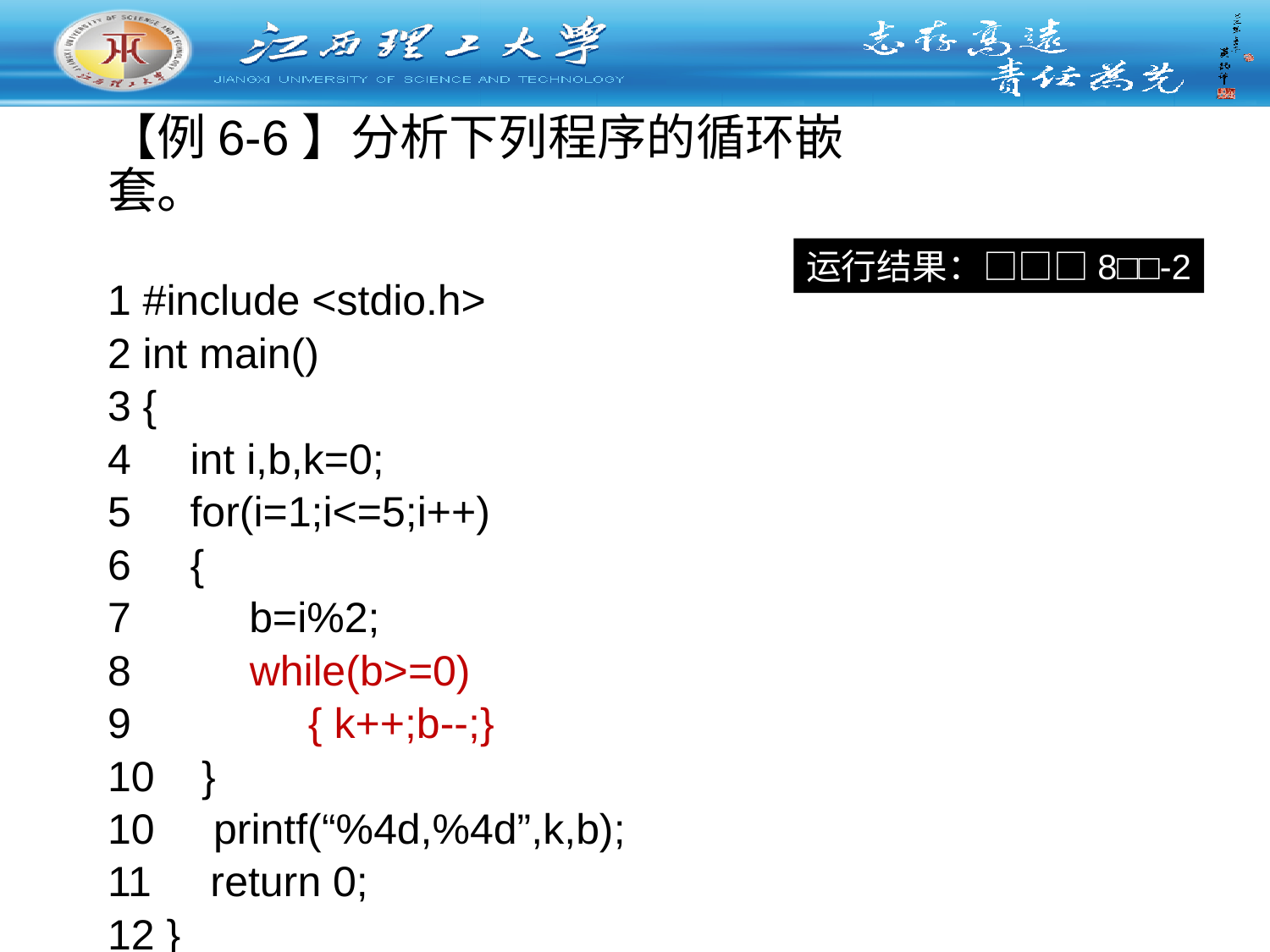

【例6-6】分析下列程序的循环嵌套。

1 #include <stdio.h>
2 int main()
3 {
4     int i,b,k=0;
5     for(i=1;i<=5;i++)
6     {
7          b=i%2;
8          while(b>=0)
9               { k++;b--;}
10    }
10     printf(“%4d,%4d”,k,b);
11     return 0;
12 }
运行结果：□□□8□□-2